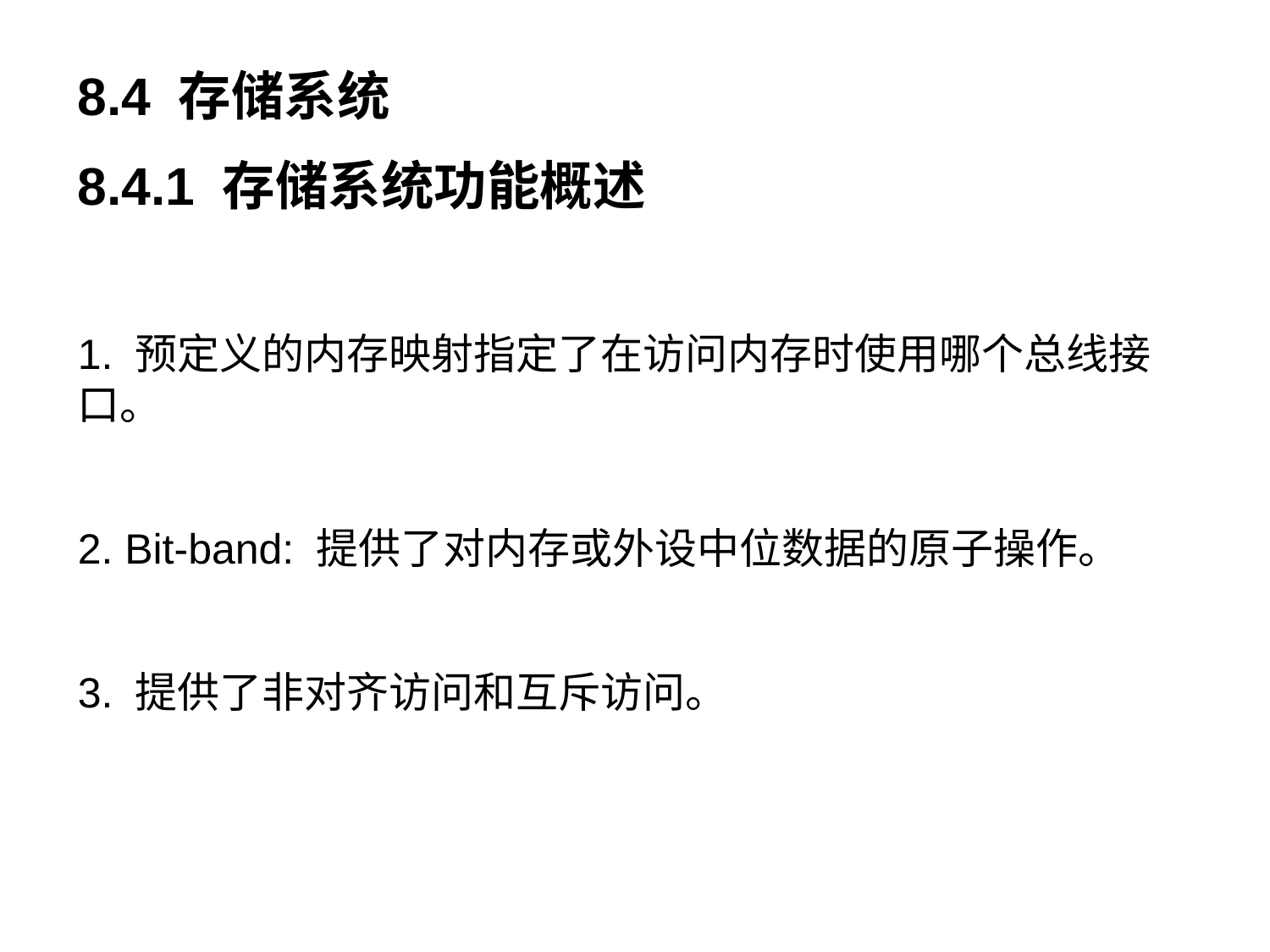

8.4 存储系统
8.4.1 存储系统功能概述

1. 预定义的内存映射指定了在访问内存时使用哪个总线接口。

2. Bit-band: 提供了对内存或外设中位数据的原子操作。

3. 提供了非对齐访问和互斥访问。